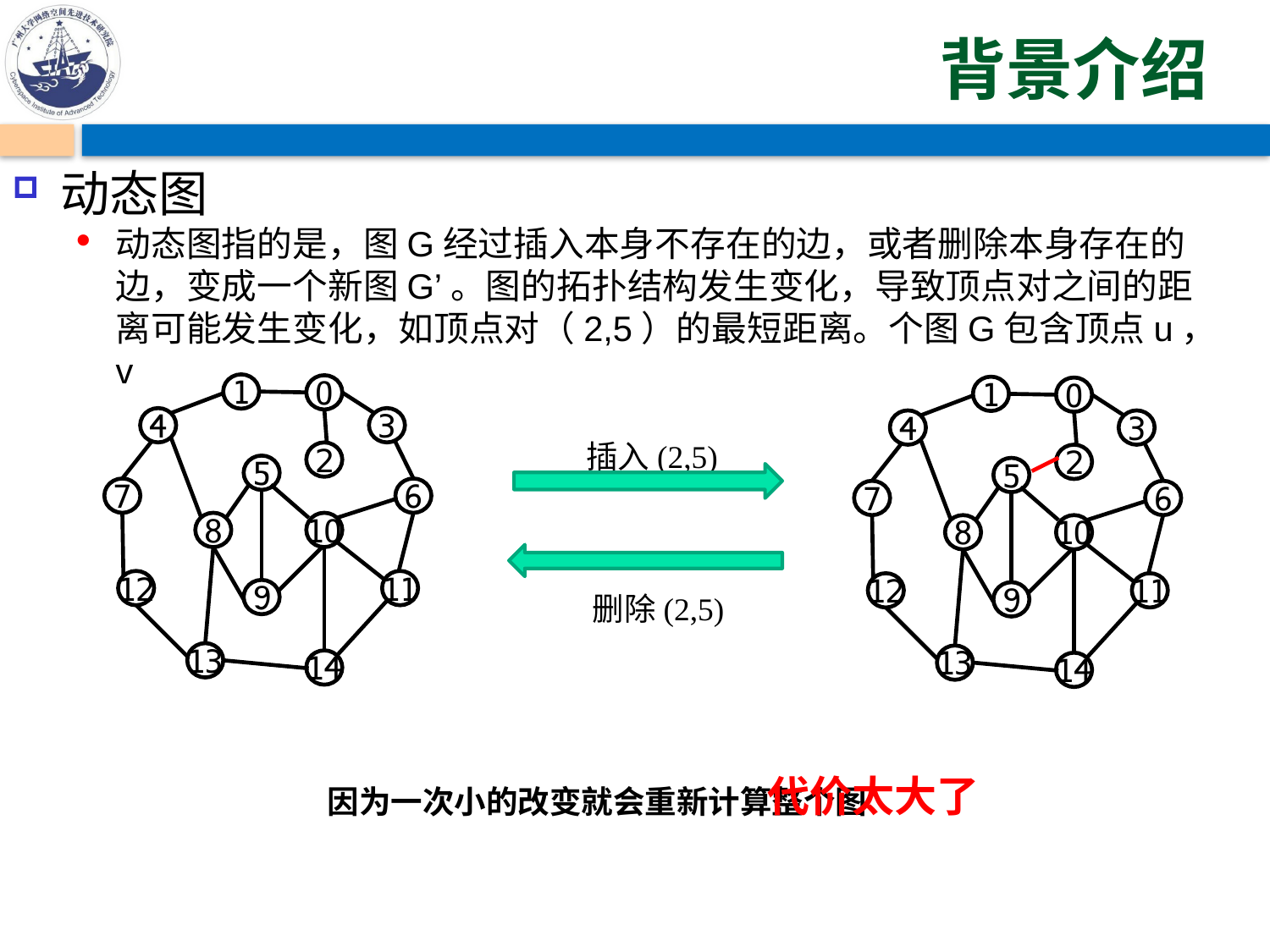

# 背景介绍
动态图
动态图指的是，图G经过插入本身不存在的边，或者删除本身存在的边，变成一个新图G’。图的拓扑结构发生变化，导致顶点对之间的距离可能发生变化，如顶点对（2,5）的最短距离。个图G包含顶点u，v
1
0
1
0
4
3
4
3
插入(2,5)
2
2
5
5

7
6
7
6
8
10
8
10

12
11
12
11
9
9
删除(2,5)
13
13
14
14
代价太大了
因为一次小的改变就会重新计算整个图
10